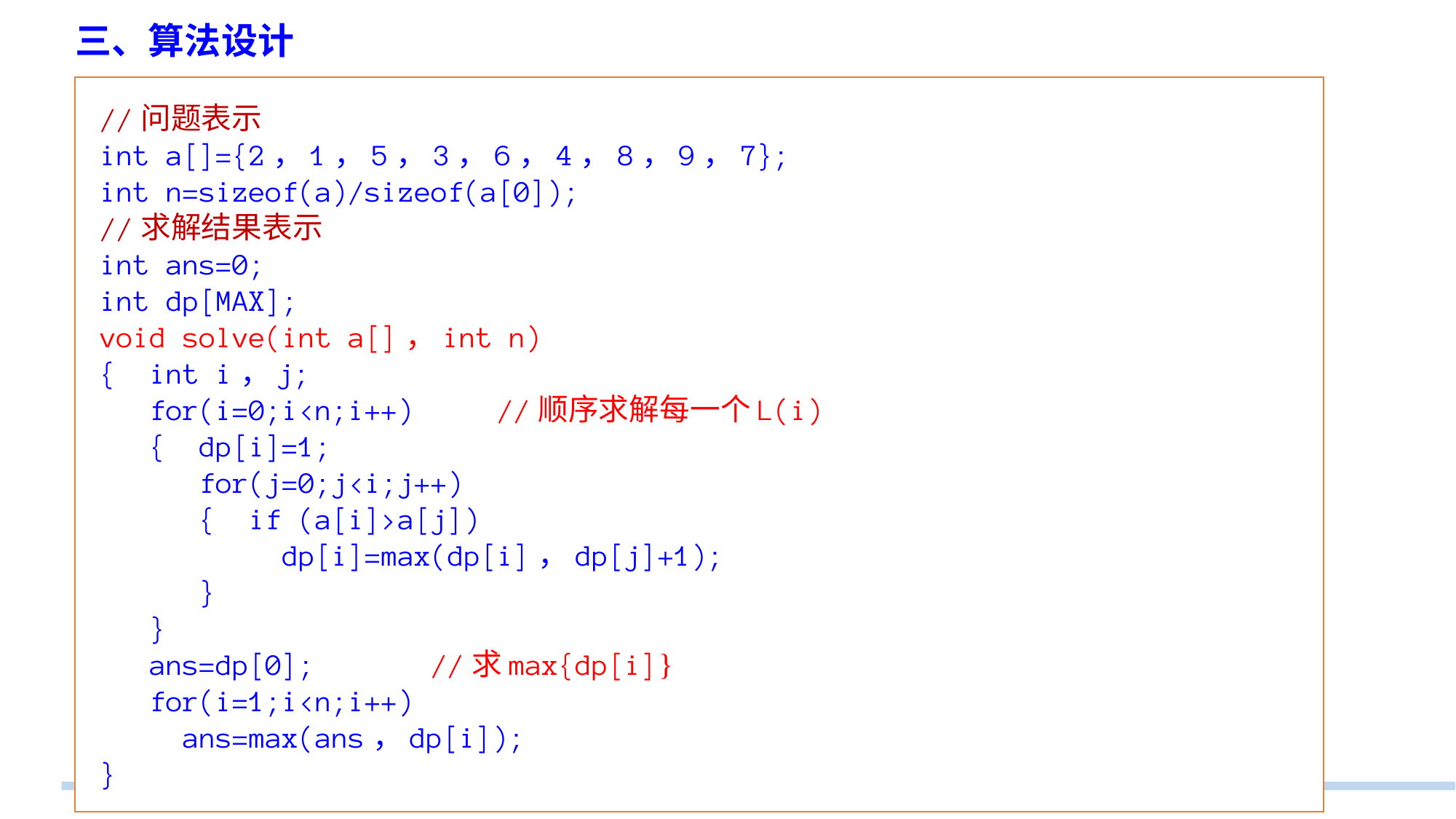

三、算法设计
//问题表示
int a[]={2，1，5，3，6，4，8，9，7};
int n=sizeof(a)/sizeof(a[0]);
//求解结果表示
int ans=0;
int dp[MAX];
void solve(int a[]，int n)
{  int i，j;
   for(i=0;i<n;i++)     //顺序求解每一个L(i)
   {  dp[i]=1;
      for(j=0;j<i;j++)
      {  if (a[i]>a[j])
           dp[i]=max(dp[i]，dp[j]+1);
      }
   }
   ans=dp[0];       //求max{dp[i]}
   for(i=1;i<n;i++)
     ans=max(ans，dp[i]);
}